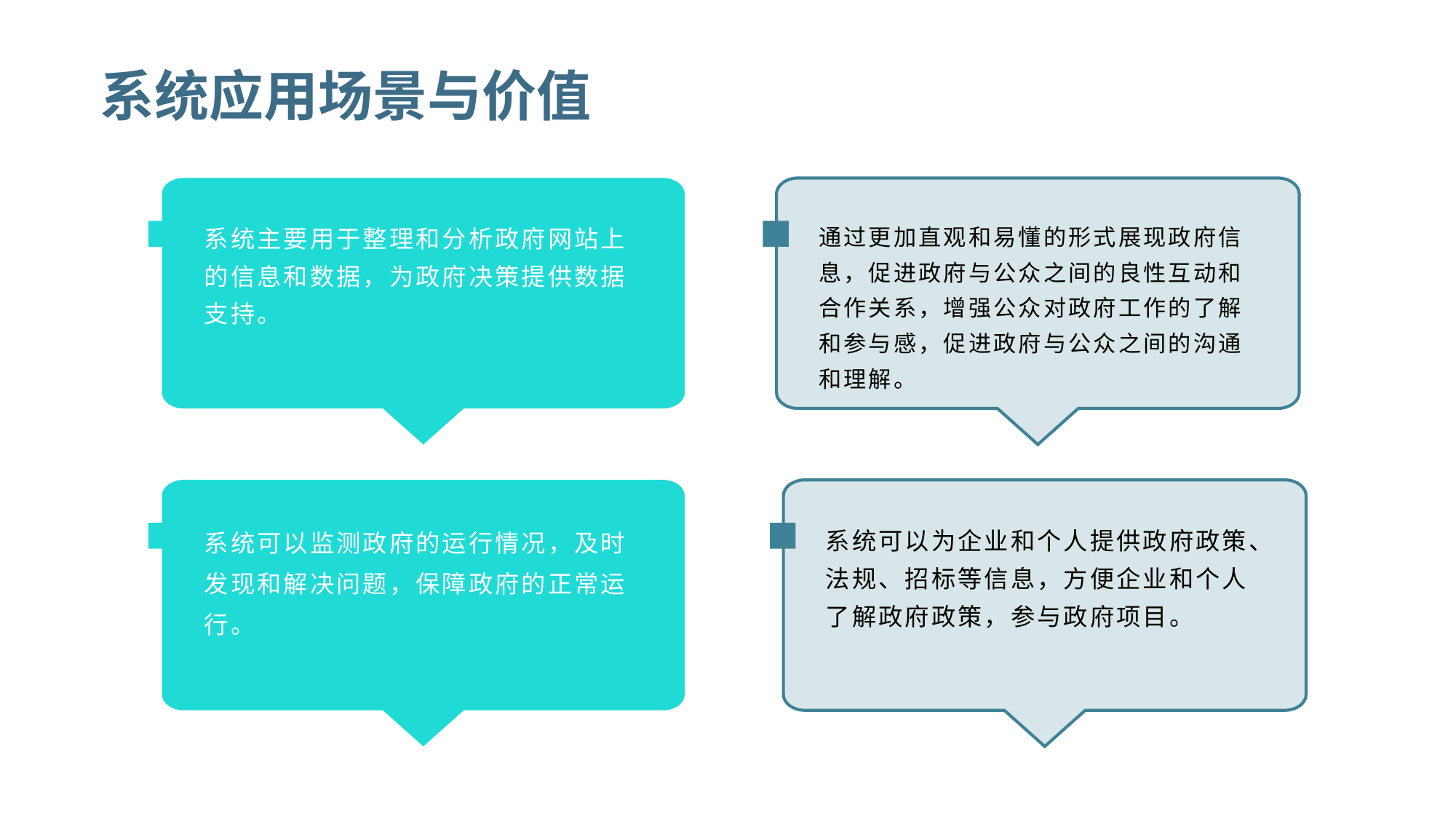

# 系统应用场景与价值

系统主要用于整理和分析政府网站上的信息和数据，为政府决策提供数据支持。
通过更加直观和易懂的形式展现政府信息，促进政府与公众之间的良性互动和合作关系，增强公众对政府工作的了解和参与感，促进政府与公众之间的沟通和理解。

系统可以监测政府的运行情况，及时发现和解决问题，保障政府的正常运行。
系统可以为企业和个人提供政府政策、法规、招标等信息，方便企业和个人了解政府政策，参与政府项目。